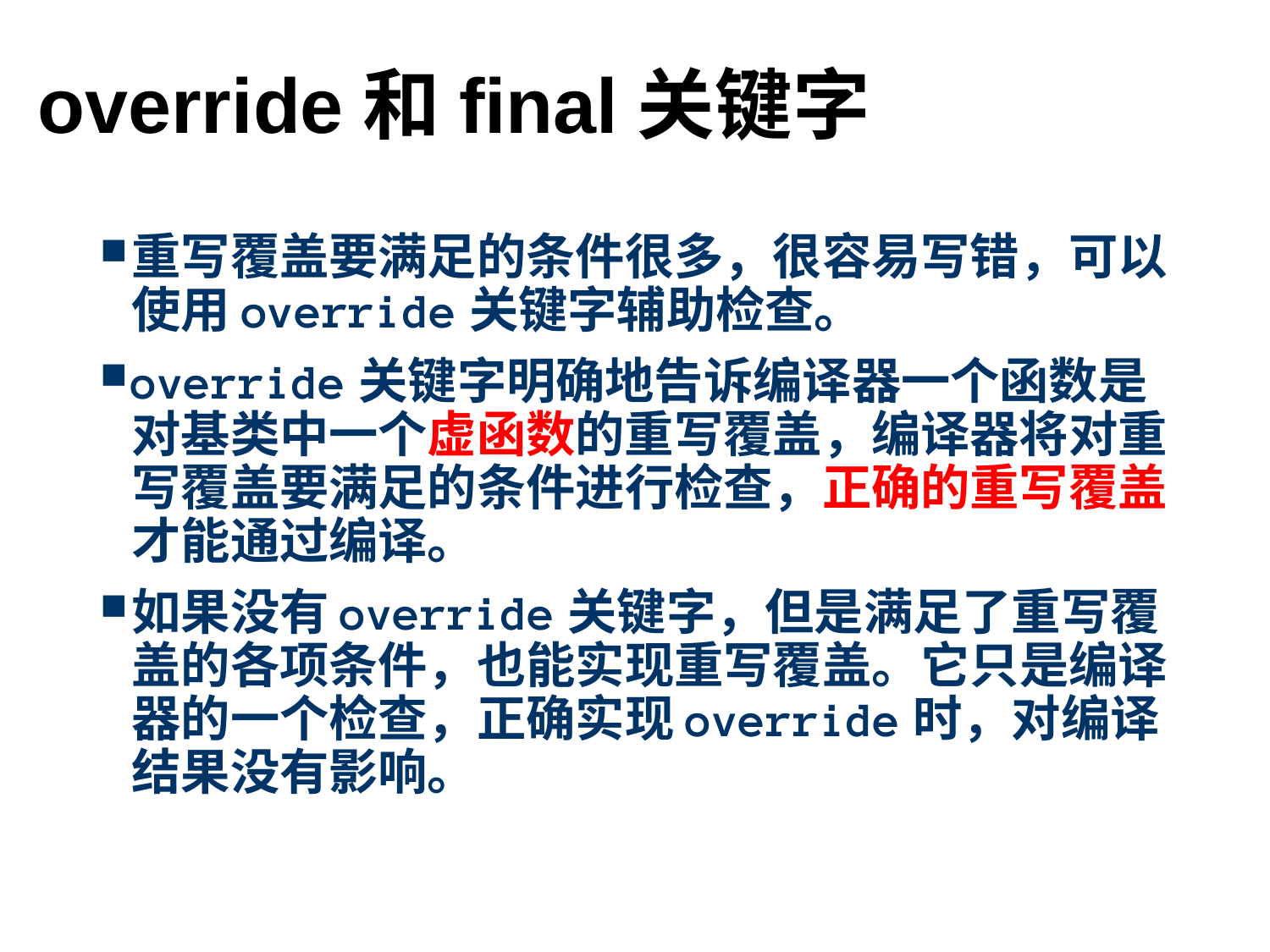

# override和final关键字
重写覆盖要满足的条件很多，很容易写错，可以使用override关键字辅助检查。
override关键字明确地告诉编译器一个函数是对基类中一个虚函数的重写覆盖，编译器将对重写覆盖要满足的条件进行检查，正确的重写覆盖才能通过编译。
如果没有override关键字，但是满足了重写覆盖的各项条件，也能实现重写覆盖。它只是编译器的一个检查，正确实现override时，对编译结果没有影响。